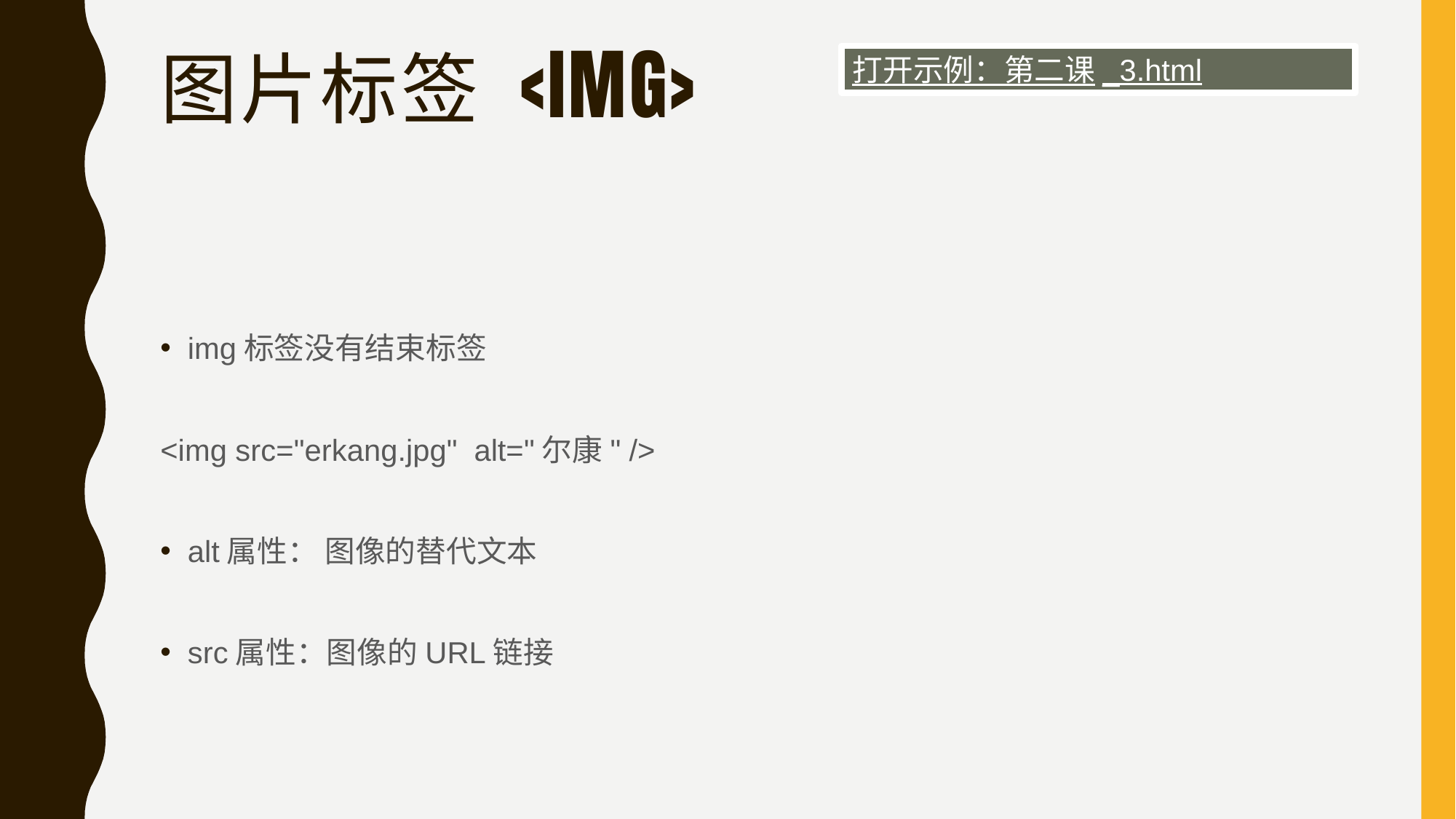

# 图片标签 <img>
打开示例：第二课_3.html

img标签没有结束标签

<img src="erkang.jpg"  alt="尔康" />

alt属性： 图像的替代文本

src属性：图像的URL链接